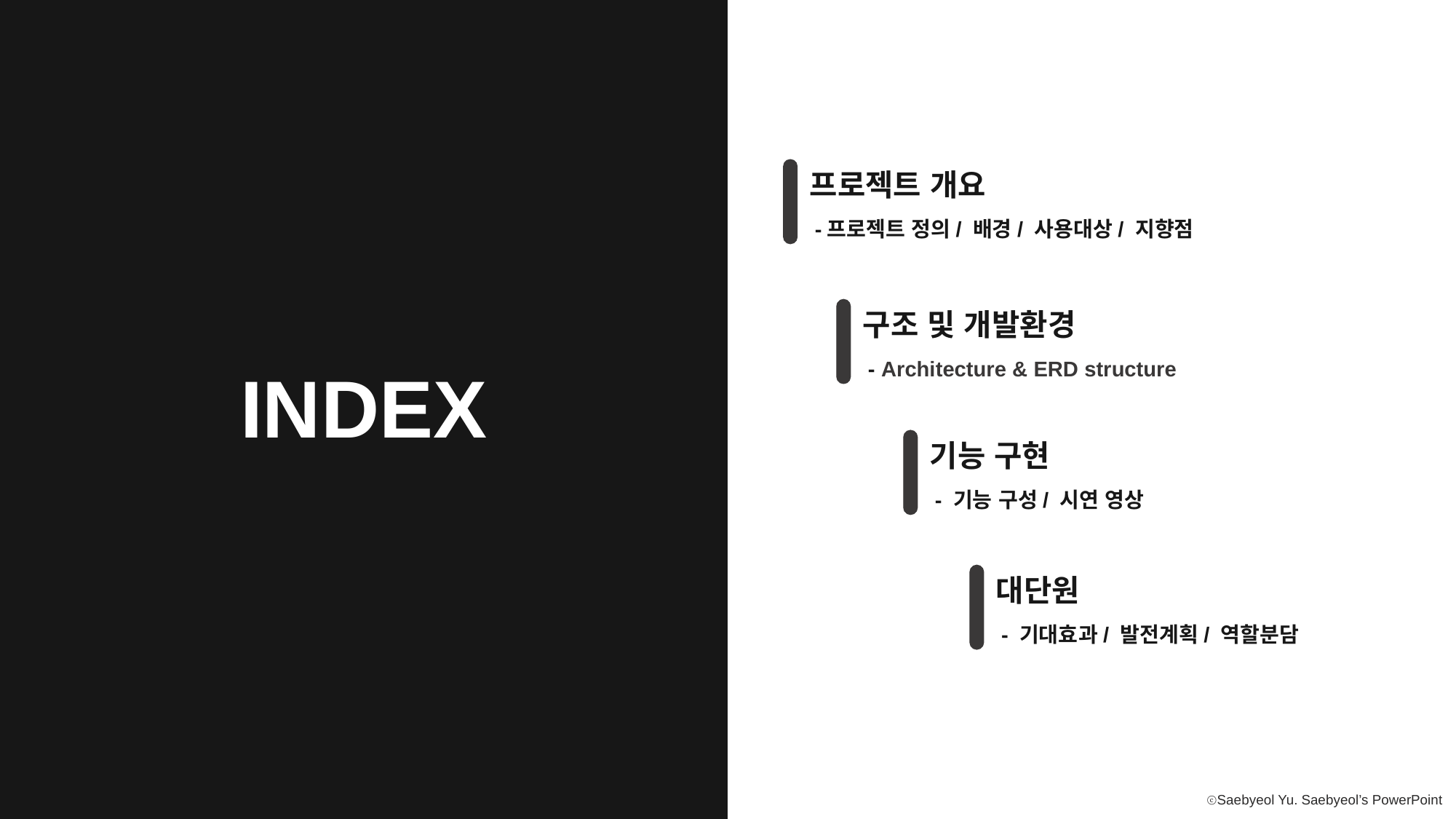

프로젝트 개요
-프로젝트 정의/ 배경/ 사용대상/ 지향점

구조 및 개발환경
- Architecture & ERD structure
INDEX

기능 구현
- 기능 구성/ 시연 영상

대단원
- 기대효과/ 발전계획/ 역할분담